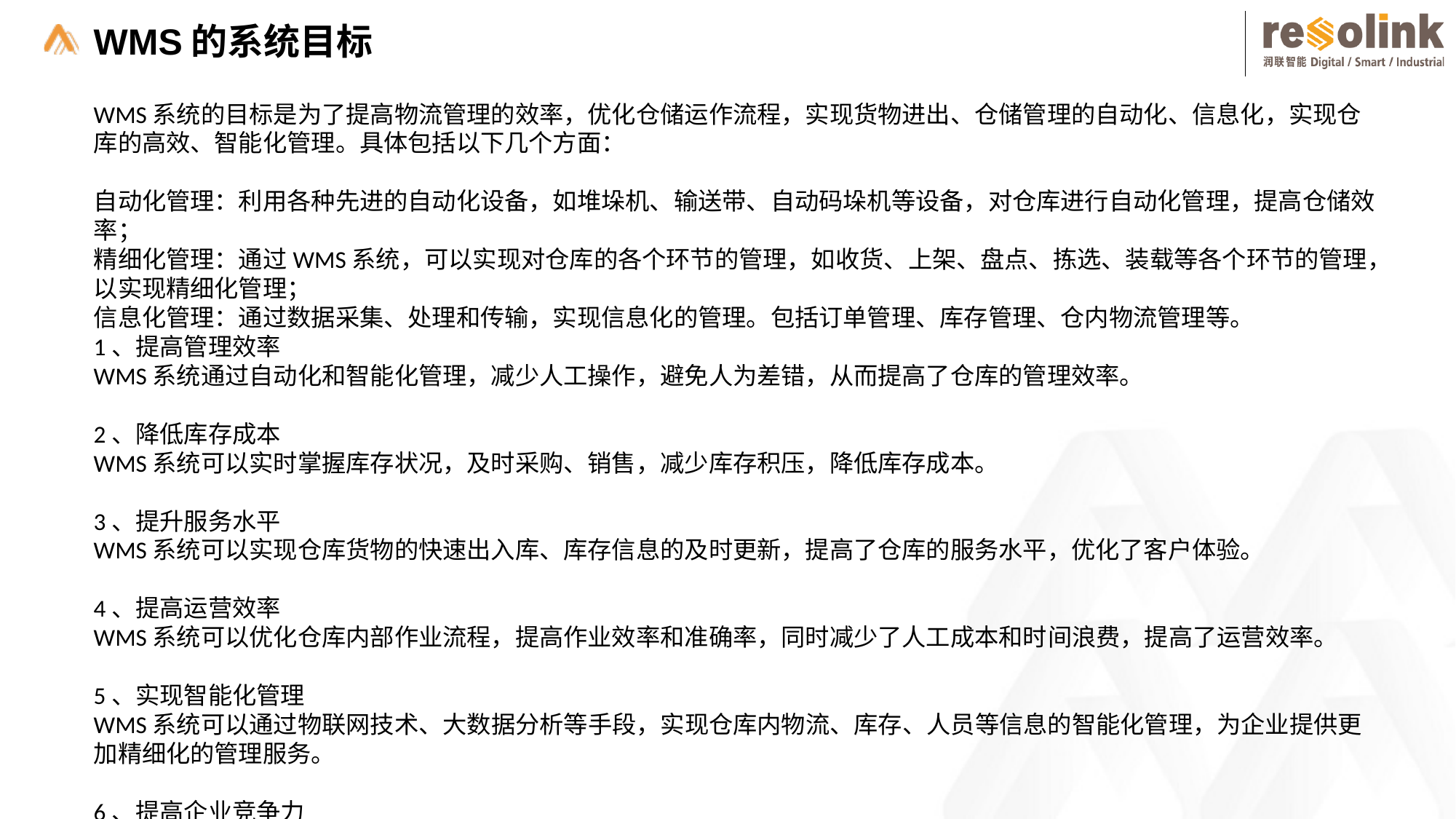

WMS的系统目标
WMS系统的目标是为了提高物流管理的效率，优化仓储运作流程，实现货物进出、仓储管理的自动化、信息化，实现仓库的高效、智能化管理。具体包括以下几个方面：

自动化管理：利用各种先进的自动化设备，如堆垛机、输送带、自动码垛机等设备，对仓库进行自动化管理，提高仓储效率；
精细化管理：通过WMS系统，可以实现对仓库的各个环节的管理，如收货、上架、盘点、拣选、装载等各个环节的管理，以实现精细化管理；
信息化管理：通过数据采集、处理和传输，实现信息化的管理。包括订单管理、库存管理、仓内物流管理等。
1、提高管理效率
WMS系统通过自动化和智能化管理，减少人工操作，避免人为差错，从而提高了仓库的管理效率。

2、降低库存成本
WMS系统可以实时掌握库存状况，及时采购、销售，减少库存积压，降低库存成本。

3、提升服务水平
WMS系统可以实现仓库货物的快速出入库、库存信息的及时更新，提高了仓库的服务水平，优化了客户体验。

4、提高运营效率
WMS系统可以优化仓库内部作业流程，提高作业效率和准确率，同时减少了人工成本和时间浪费，提高了运营效率。

5、实现智能化管理
WMS系统可以通过物联网技术、大数据分析等手段，实现仓库内物流、库存、人员等信息的智能化管理，为企业提供更加精细化的管理服务。

6、提高企业竞争力
WMS系统可以使企业的物流管理更加高效、准确、智能化，从而提高企业的竞争力和市场占有率。